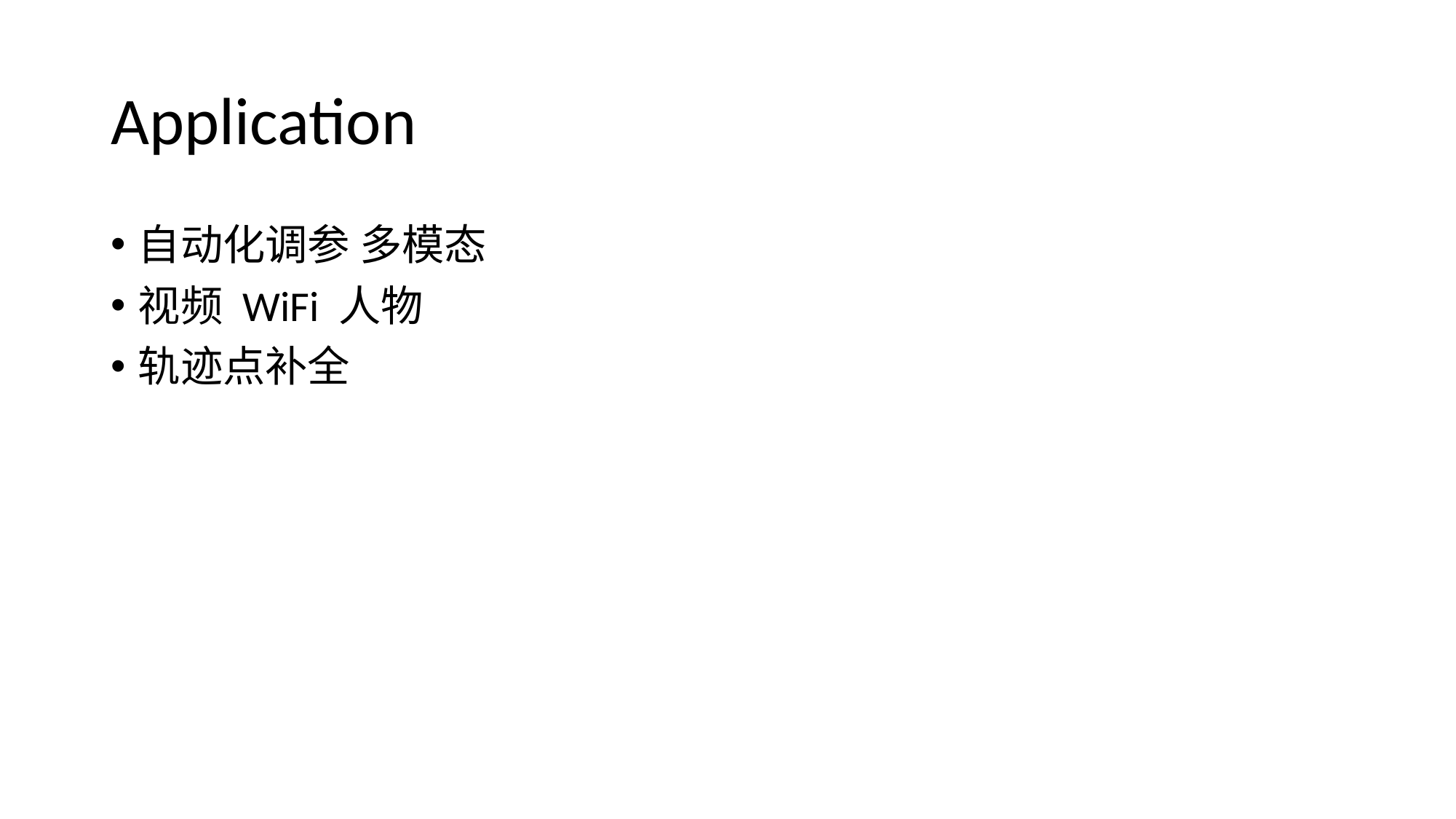

# Application
自动化调参 多模态
视频 WiFi 人物
轨迹点补全